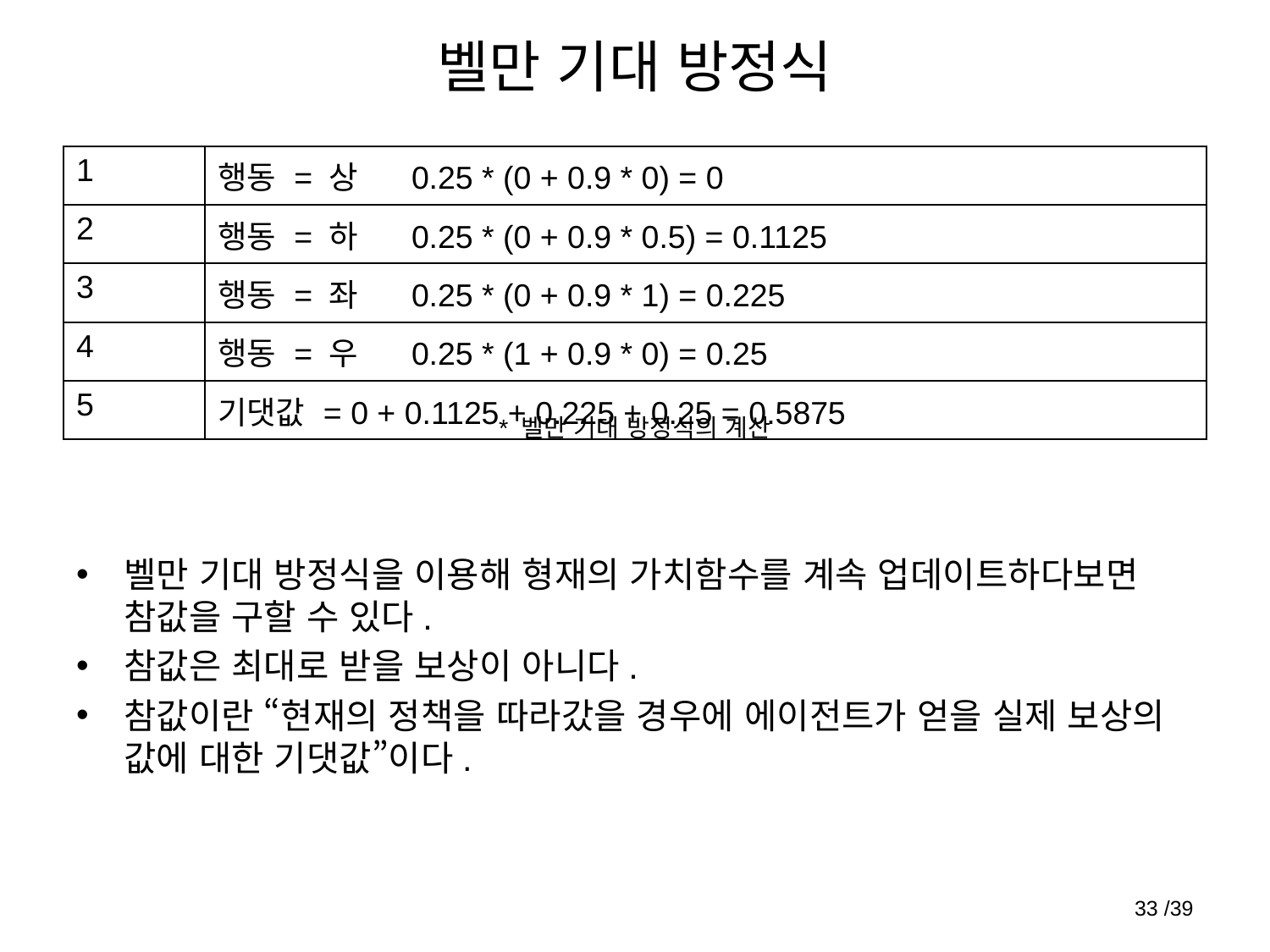

# 벨만 기대 방정식
| 1 | 행동 = 상 0.25 \* (0 + 0.9 \* 0) = 0 |
| --- | --- |
| 2 | 행동 = 하 0.25 \* (0 + 0.9 \* 0.5) = 0.1125 |
| 3 | 행동 = 좌 0.25 \* (0 + 0.9 \* 1) = 0.225 |
| 4 | 행동 = 우 0.25 \* (1 + 0.9 \* 0) = 0.25 |
| 5 | 기댓값 = 0 + 0.1125 + 0.225 + 0.25 = 0.5875 |
* 벨만 기대 방정식의 계산
벨만 기대 방정식을 이용해 형재의 가치함수를 계속 업데이트하다보면 참값을 구할 수 있다.
참값은 최대로 받을 보상이 아니다.
참값이란 “현재의 정책을 따라갔을 경우에 에이전트가 얻을 실제 보상의 값에 대한 기댓값”이다.
33 /39